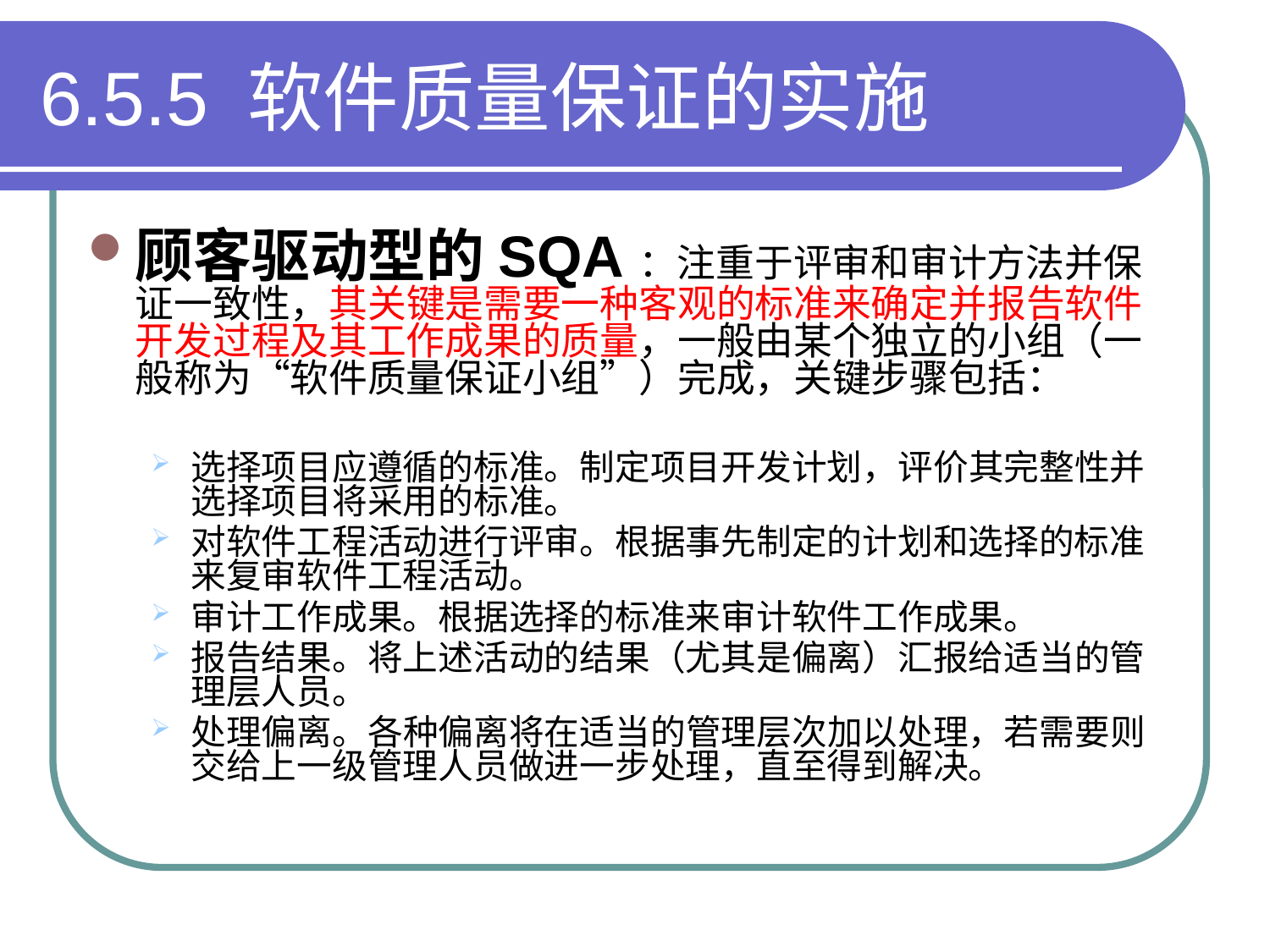

# 6.5.5 软件质量保证的实施
顾客驱动型的SQA：注重于评审和审计方法并保证一致性，其关键是需要一种客观的标准来确定并报告软件开发过程及其工作成果的质量，一般由某个独立的小组（一般称为“软件质量保证小组”）完成，关键步骤包括：
选择项目应遵循的标准。制定项目开发计划，评价其完整性并选择项目将采用的标准。
对软件工程活动进行评审。根据事先制定的计划和选择的标准来复审软件工程活动。
审计工作成果。根据选择的标准来审计软件工作成果。
报告结果。将上述活动的结果（尤其是偏离）汇报给适当的管理层人员。
处理偏离。各种偏离将在适当的管理层次加以处理，若需要则交给上一级管理人员做进一步处理，直至得到解决。

88